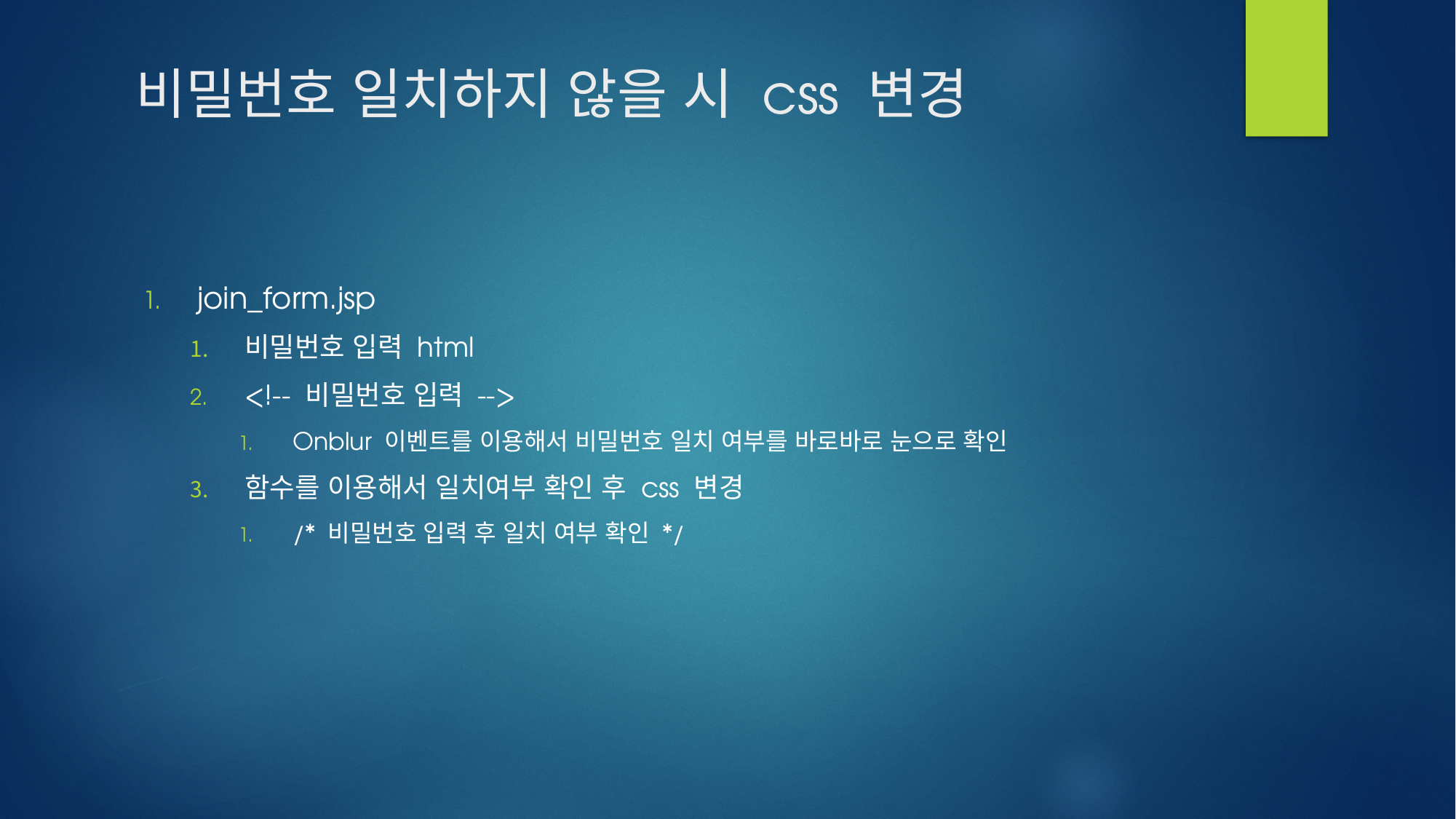

# 비밀번호 일치하지 않을 시 css 변경
join_form.jsp
비밀번호 입력 html
<!-- 비밀번호 입력 -->
Onblur 이벤트를 이용해서 비밀번호 일치 여부를 바로바로 눈으로 확인
함수를 이용해서 일치여부 확인 후 css 변경
/* 비밀번호 입력 후 일치 여부 확인 */